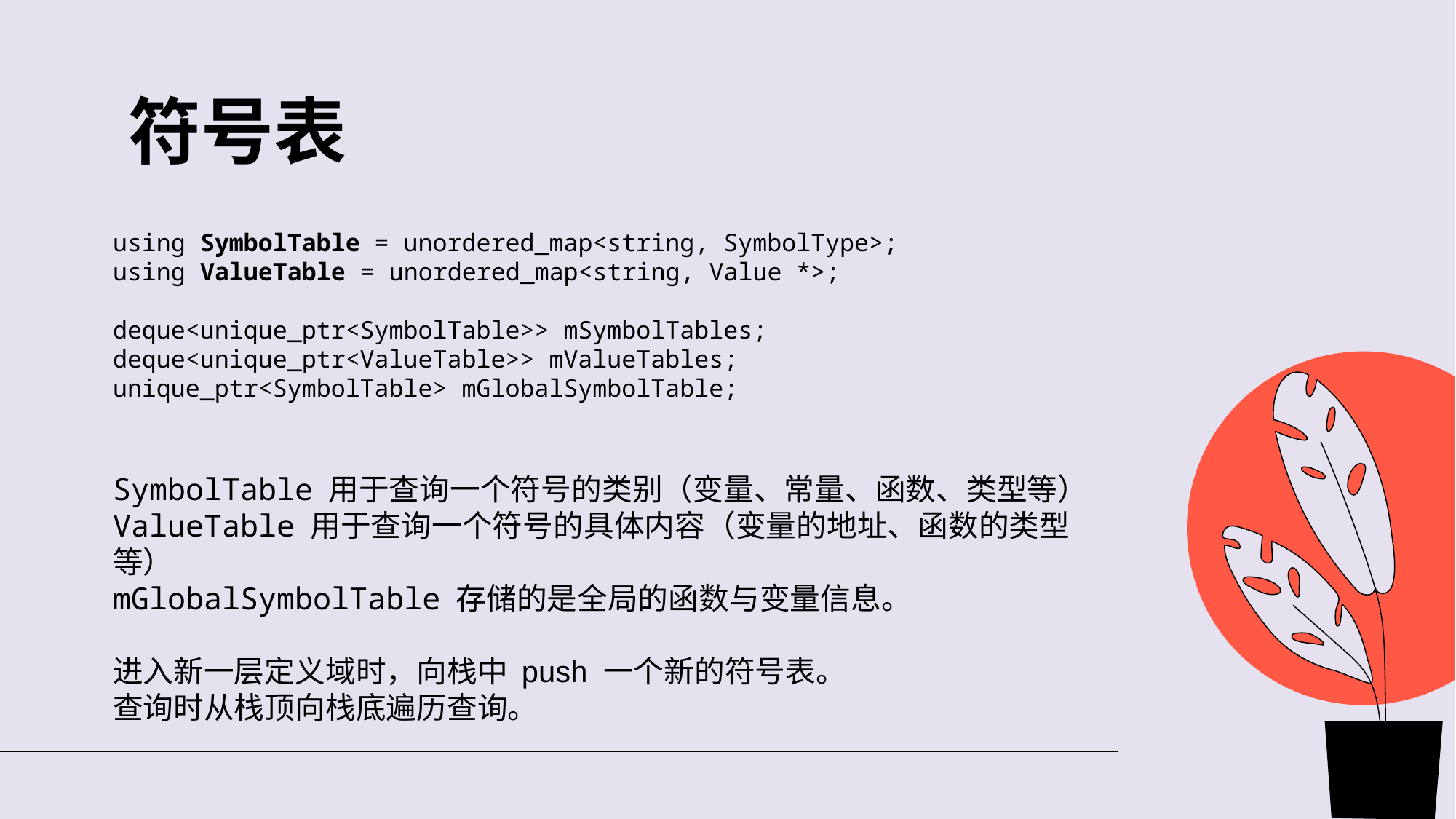

# 符号表
using SymbolTable = unordered_map<string, SymbolType>;
using ValueTable = unordered_map<string, Value *>;

deque<unique_ptr<SymbolTable>> mSymbolTables;
deque<unique_ptr<ValueTable>> mValueTables;
unique_ptr<SymbolTable> mGlobalSymbolTable;

SymbolTable 用于查询一个符号的类别（变量、常量、函数、类型等）
ValueTable 用于查询一个符号的具体内容（变量的地址、函数的类型等）
mGlobalSymbolTable 存储的是全局的函数与变量信息。

进入新一层定义域时，向栈中 push 一个新的符号表。
查询时从栈顶向栈底遍历查询。